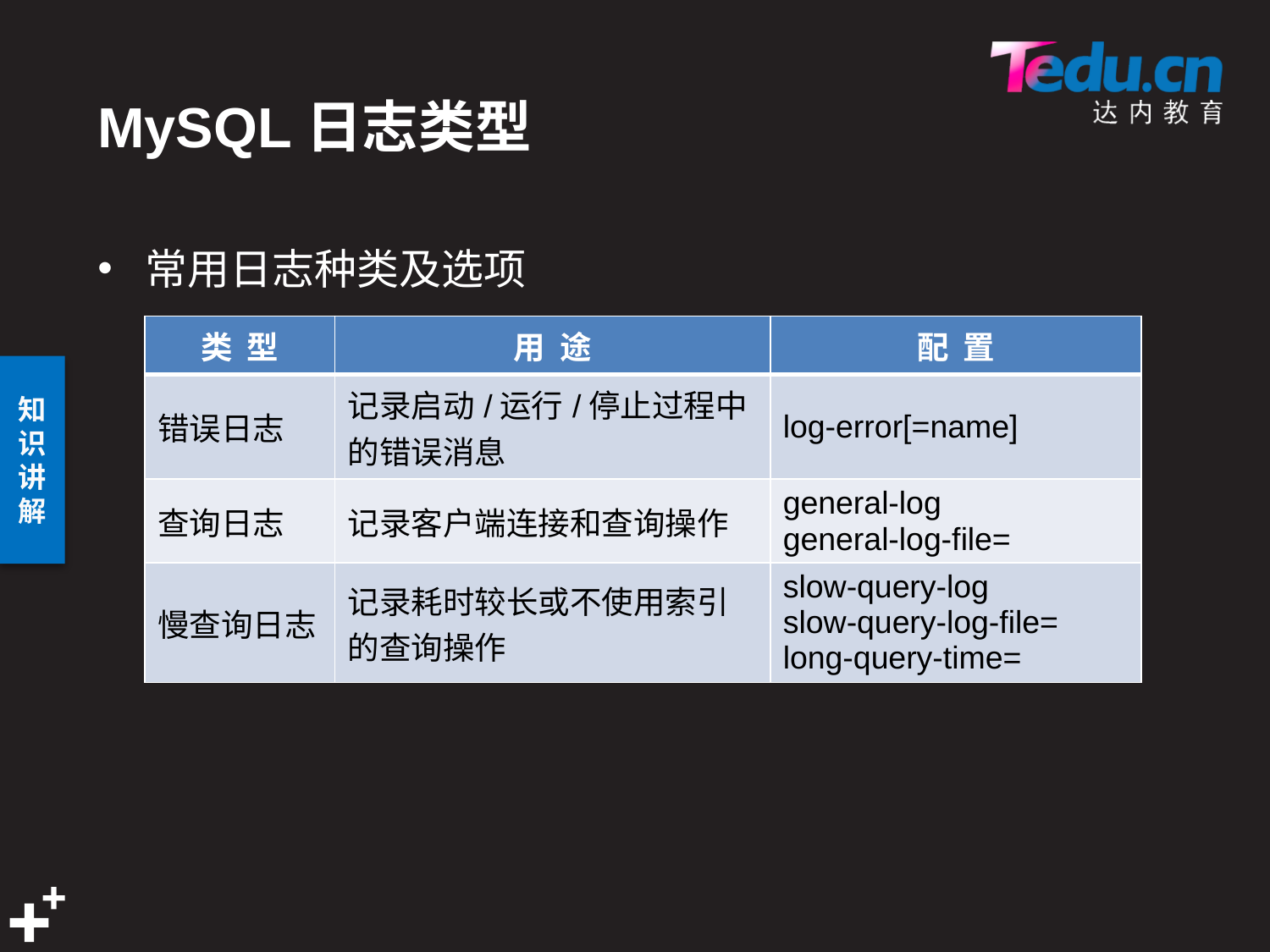

# MySQL日志类型
常用日志种类及选项
| 类 型 | 用 途 | 配 置 |
| --- | --- | --- |
| 错误日志 | 记录启动/运行/停止过程中的错误消息 | log-error[=name] |
| 查询日志 | 记录客户端连接和查询操作 | general-log general-log-file= |
| 慢查询日志 | 记录耗时较长或不使用索引的查询操作 | slow-query-log slow-query-log-file= long-query-time= |